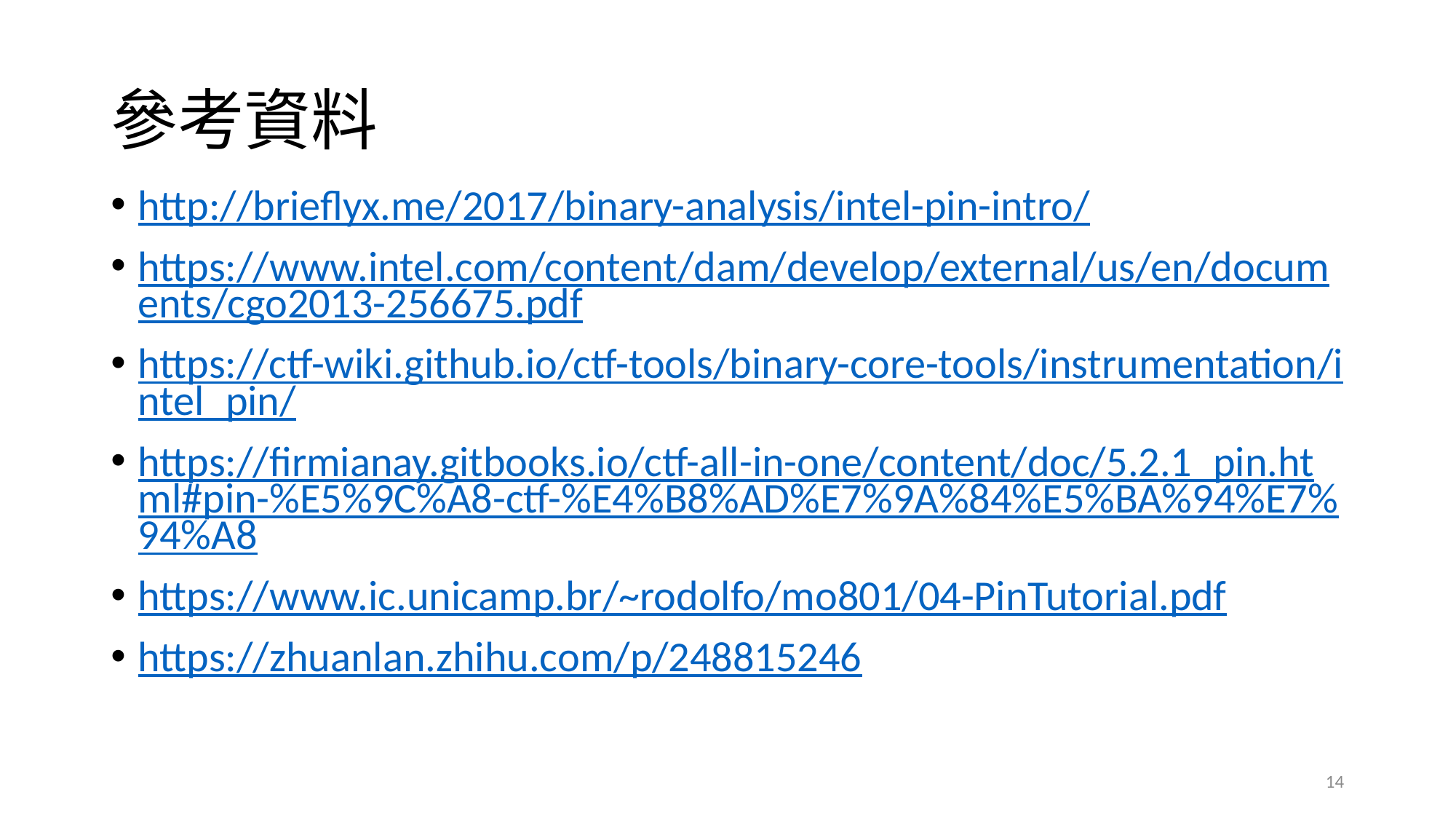

# 參考資料
http://brieflyx.me/2017/binary-analysis/intel-pin-intro/
https://www.intel.com/content/dam/develop/external/us/en/documents/cgo2013-256675.pdf
https://ctf-wiki.github.io/ctf-tools/binary-core-tools/instrumentation/intel_pin/
https://firmianay.gitbooks.io/ctf-all-in-one/content/doc/5.2.1_pin.html#pin-%E5%9C%A8-ctf-%E4%B8%AD%E7%9A%84%E5%BA%94%E7%94%A8
https://www.ic.unicamp.br/~rodolfo/mo801/04-PinTutorial.pdf
https://zhuanlan.zhihu.com/p/248815246

14